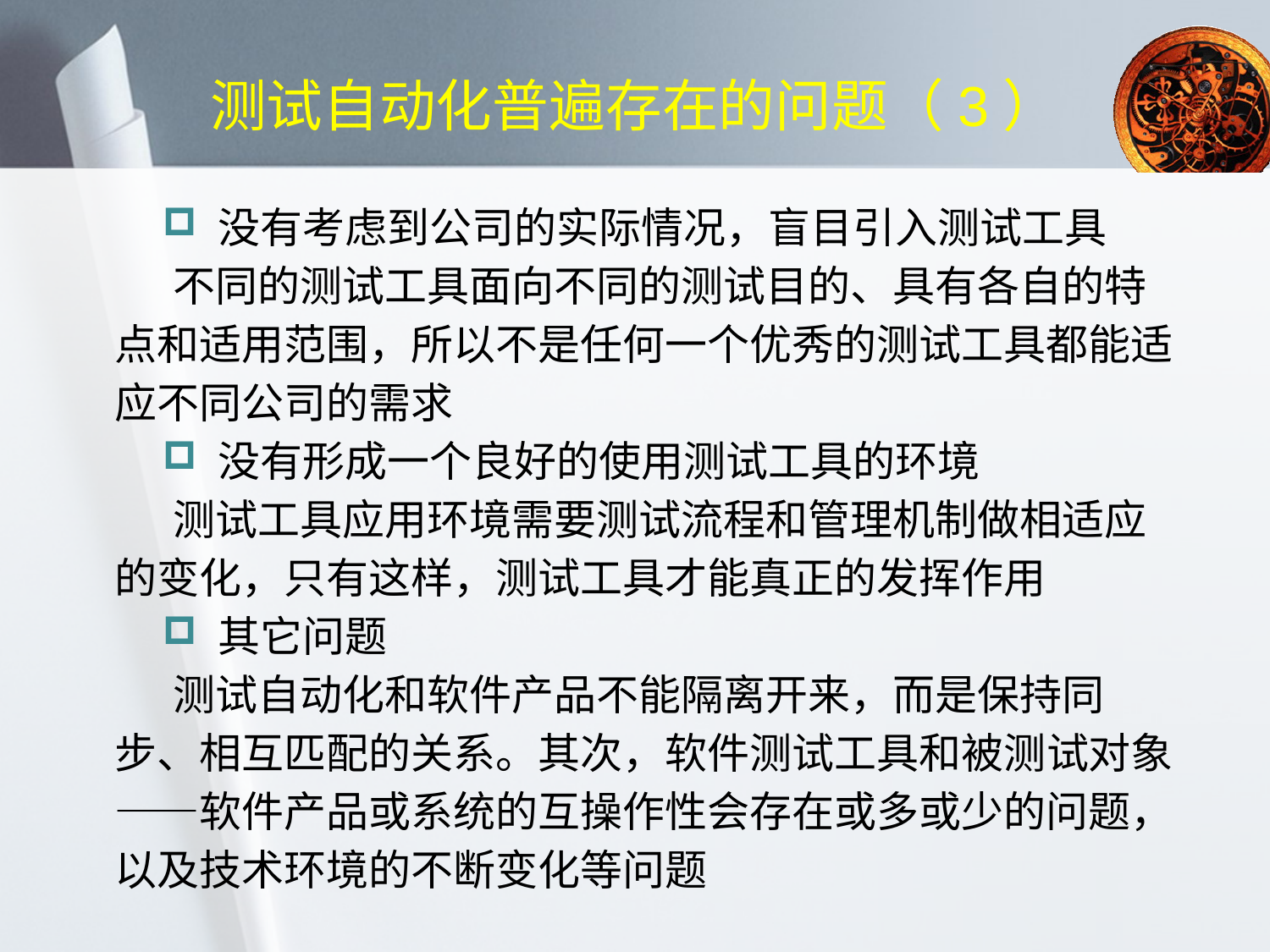

# 测试自动化普遍存在的问题（3）
 没有考虑到公司的实际情况，盲目引入测试工具
     不同的测试工具面向不同的测试目的、具有各自的特点和适用范围，所以不是任何一个优秀的测试工具都能适应不同公司的需求
 没有形成一个良好的使用测试工具的环境
     测试工具应用环境需要测试流程和管理机制做相适应的变化，只有这样，测试工具才能真正的发挥作用
 其它问题
     测试自动化和软件产品不能隔离开来，而是保持同步、相互匹配的关系。其次，软件测试工具和被测试对象——软件产品或系统的互操作性会存在或多或少的问题，以及技术环境的不断变化等问题